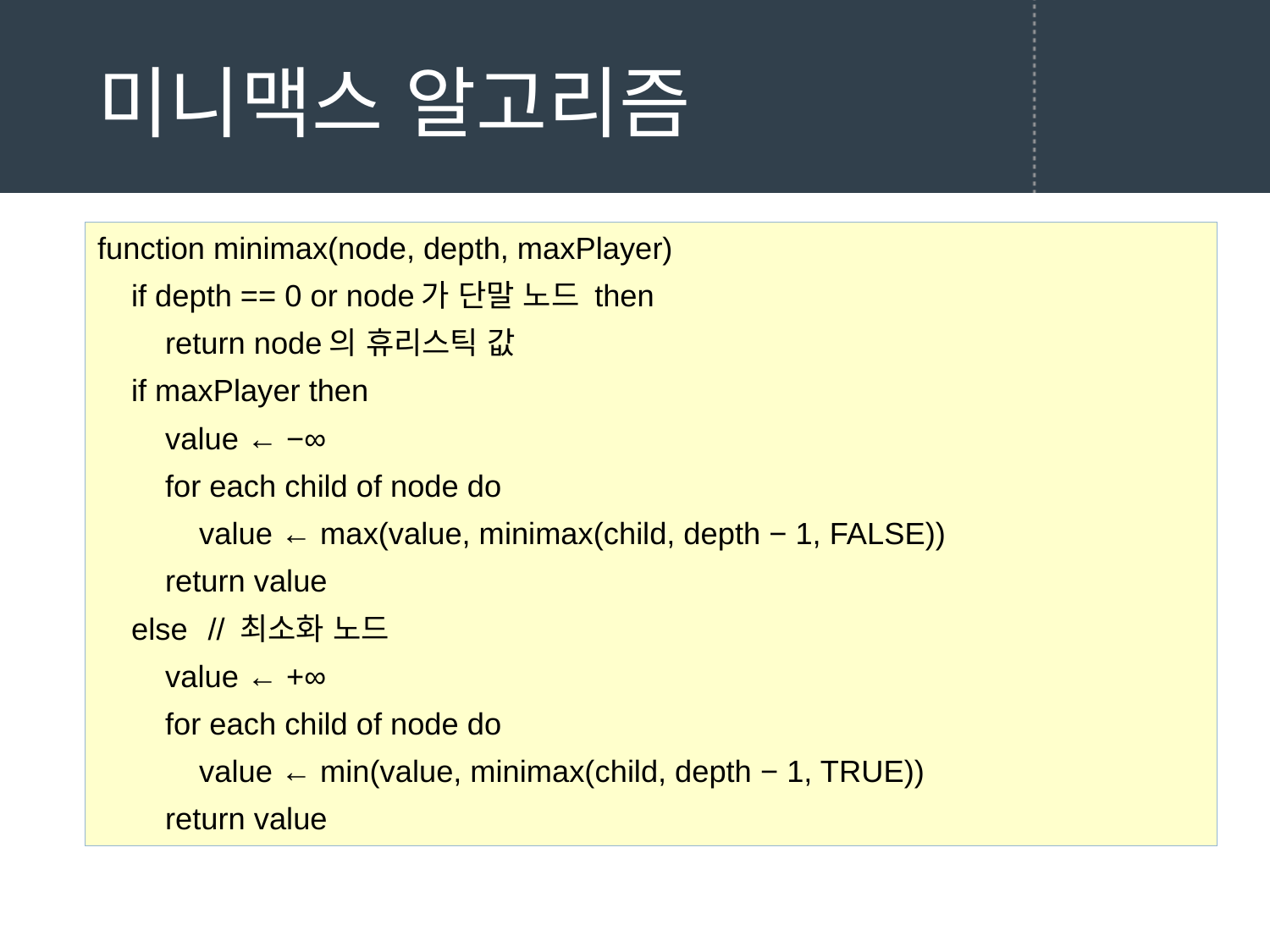

# 미니맥스 알고리즘
function minimax(node, depth, maxPlayer)
    if depth == 0 or node가 단말 노드 then
        return node의 휴리스틱 값
    if maxPlayer then
        value ← −∞
        for each child of node do
            value ← max(value, minimax(child, depth − 1, FALSE))
        return value
    else 	// 최소화 노드
        value ← +∞
        for each child of node do
            value ← min(value, minimax(child, depth − 1, TRUE))
        return value